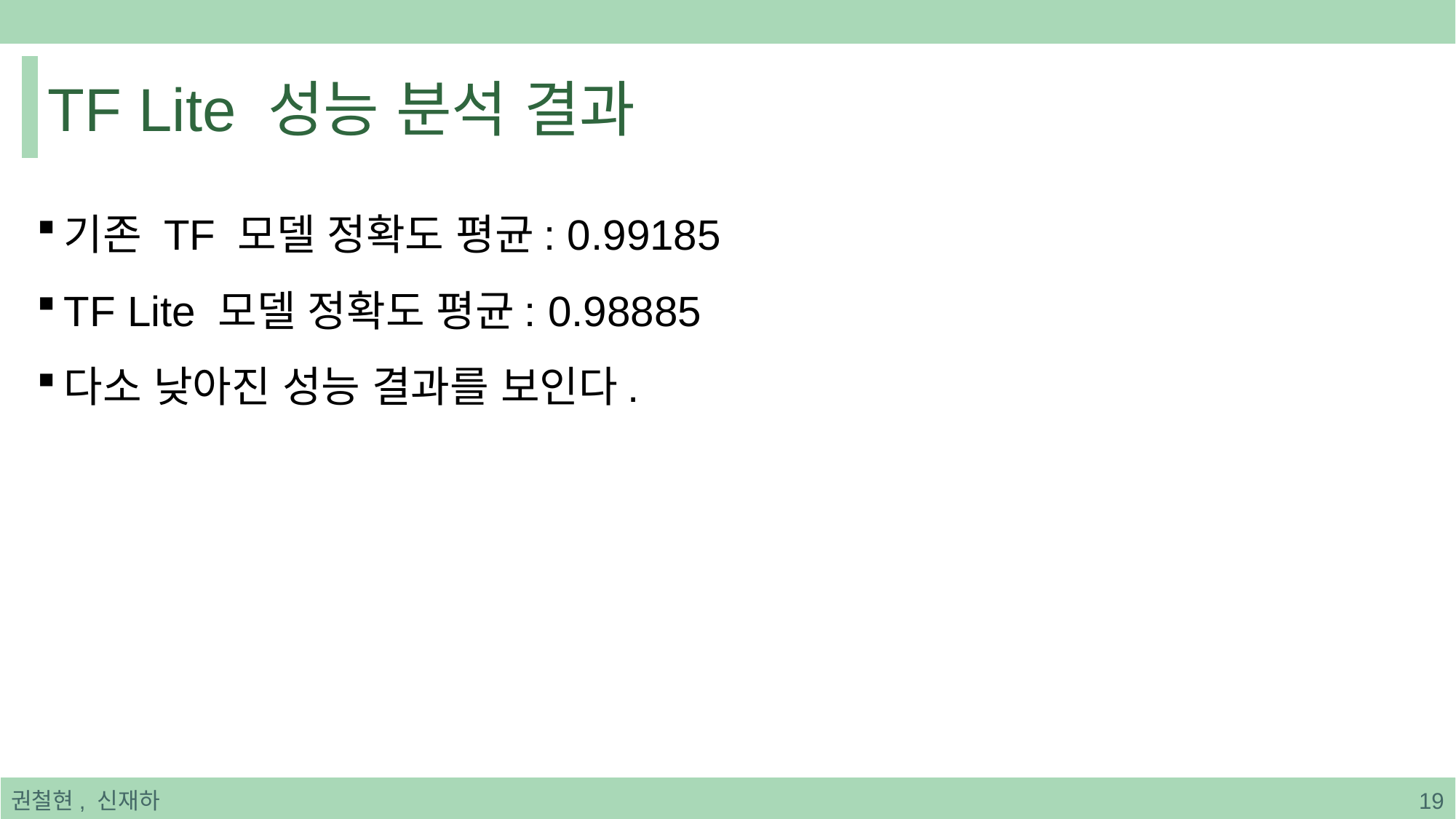

# TF Lite 성능 분석 결과
기존 TF 모델 정확도 평균: 0.99185
TF Lite 모델 정확도 평균: 0.98885
다소 낮아진 성능 결과를 보인다.
권철현, 신재하
19